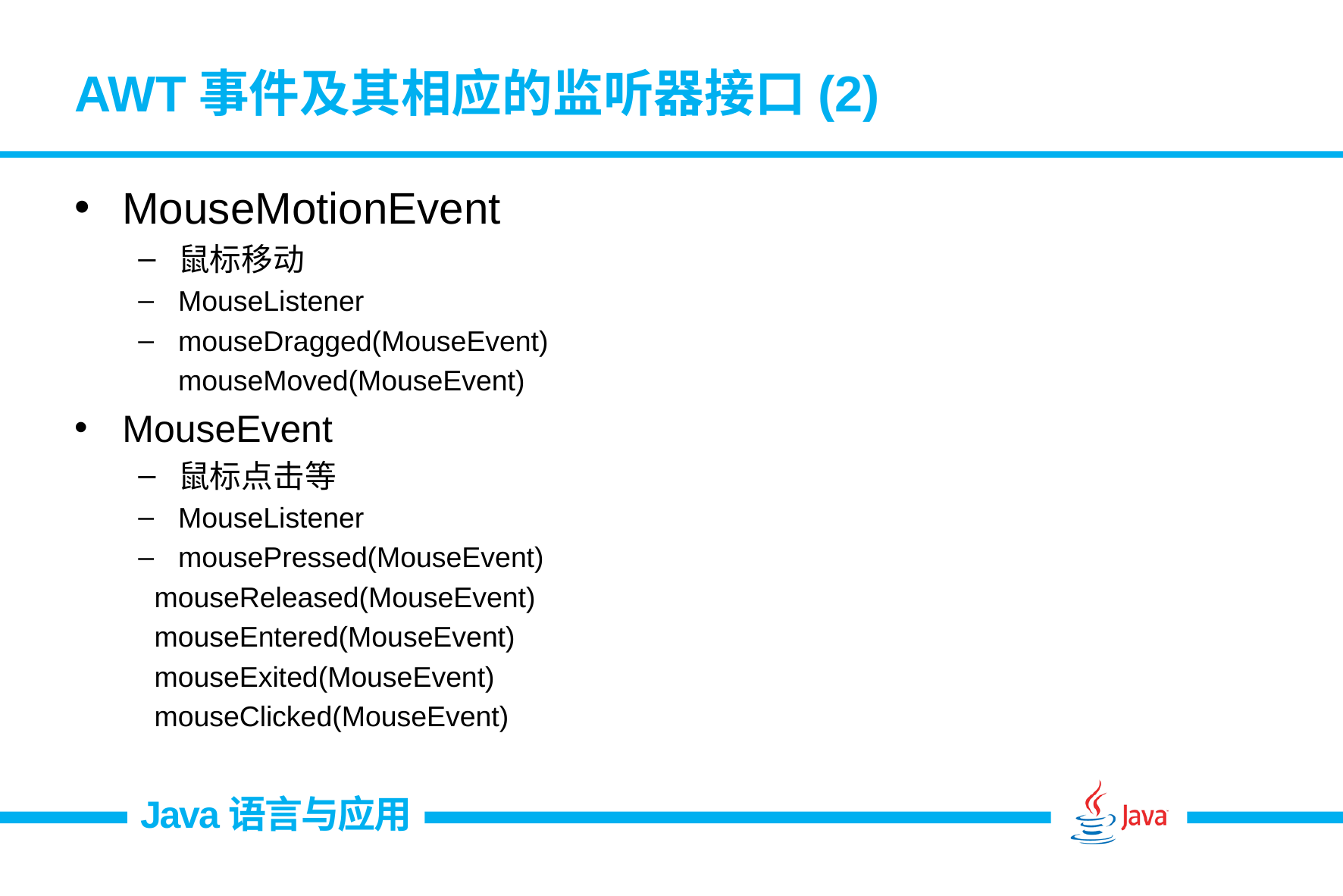

# AWT事件及其相应的监听器接口(2)
MouseMotionEvent
鼠标移动
MouseListener
mouseDragged(MouseEvent)
	mouseMoved(MouseEvent)
MouseEvent
鼠标点击等
MouseListener
mousePressed(MouseEvent)
	    mouseReleased(MouseEvent)
	    mouseEntered(MouseEvent)
	    mouseExited(MouseEvent)
	    mouseClicked(MouseEvent)